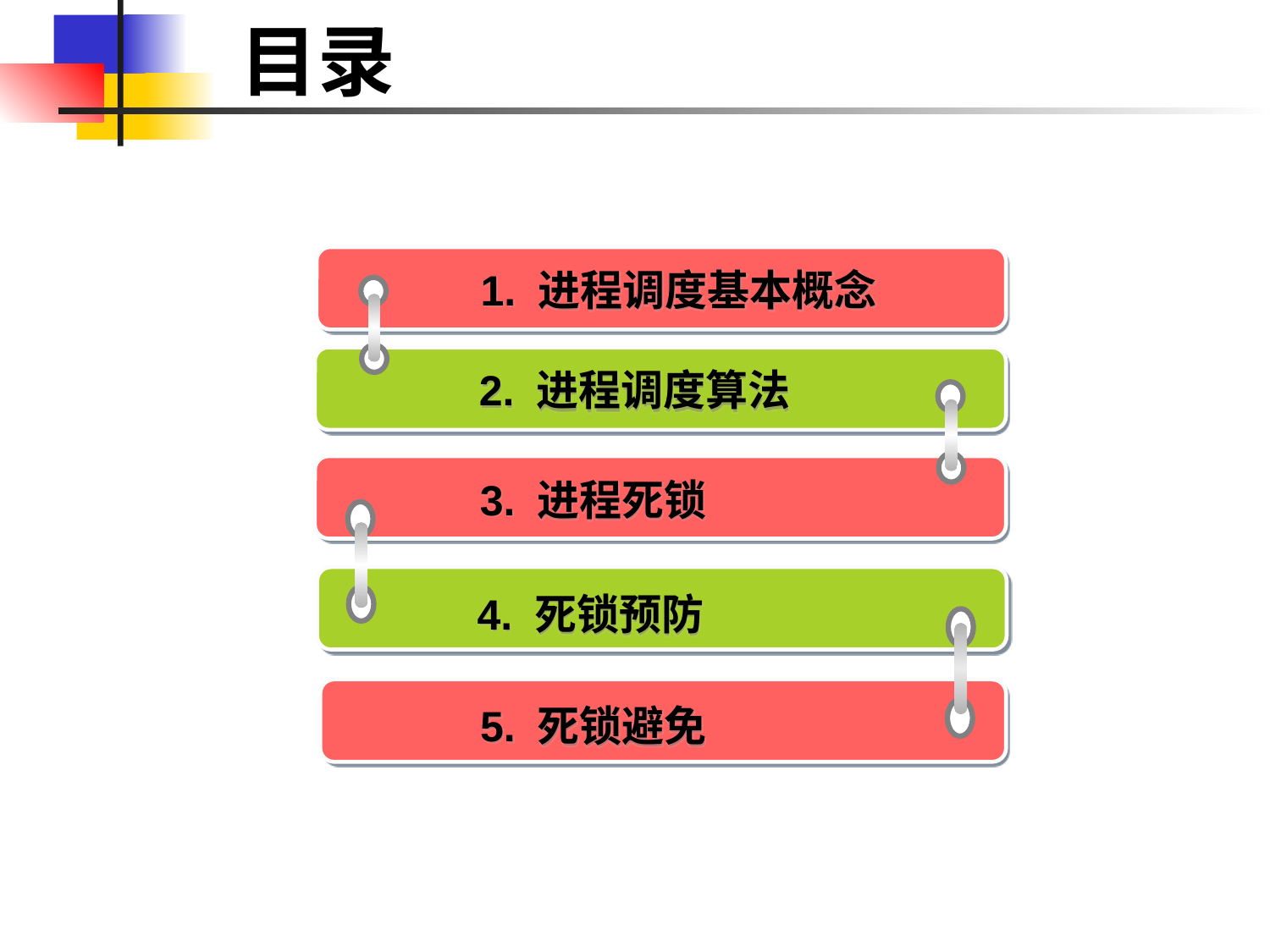

# 目录

1. 进程调度基本概念

2. 进程调度算法

3. 进程死锁

4. 死锁预防

5. 死锁避免